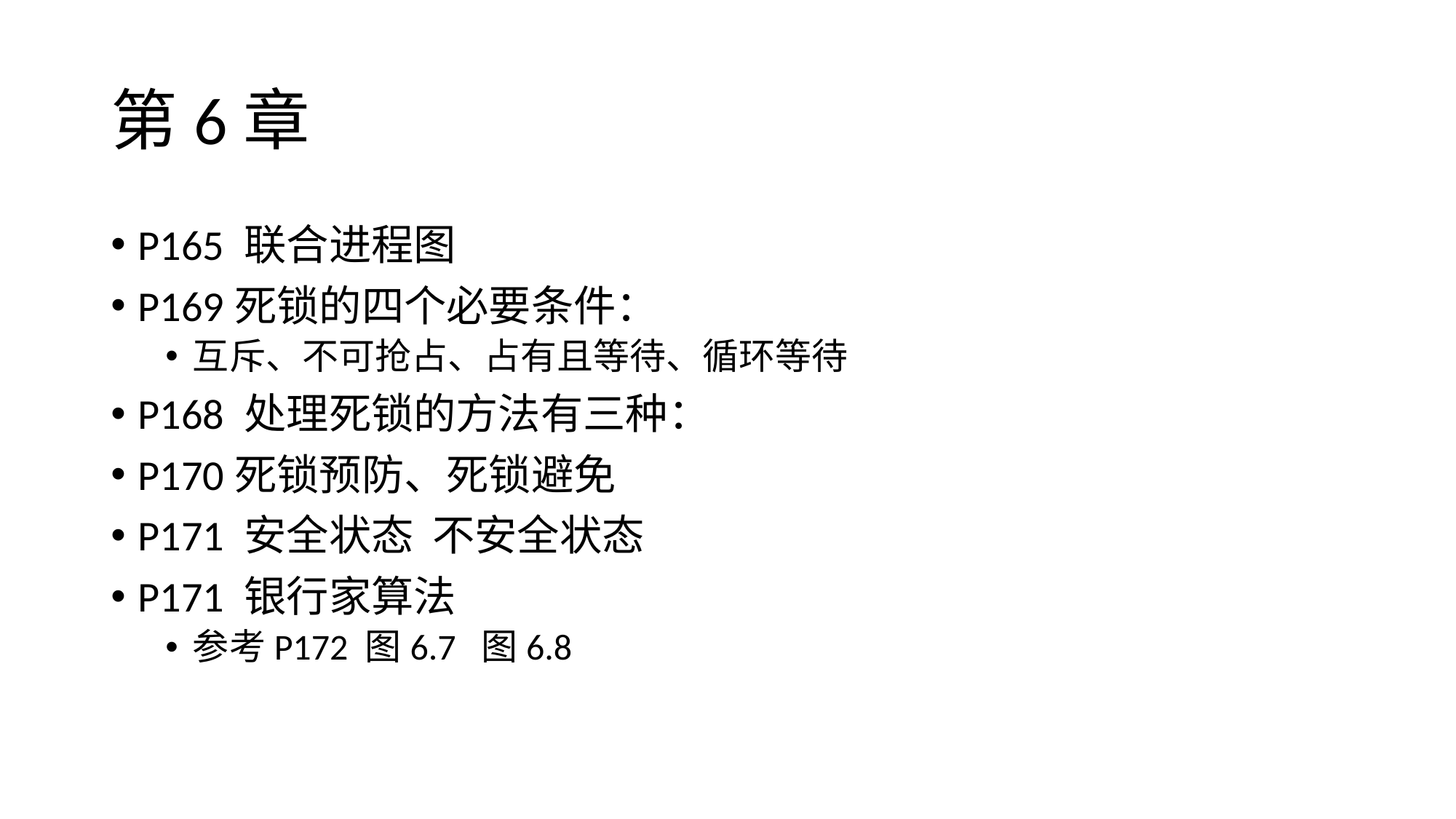

# 第6章
P165 联合进程图
P169死锁的四个必要条件：
互斥、不可抢占、占有且等待、循环等待
P168 处理死锁的方法有三种：
P170死锁预防、死锁避免
P171 安全状态  不安全状态
P171 银行家算法
参考P172 图6.7  图6.8